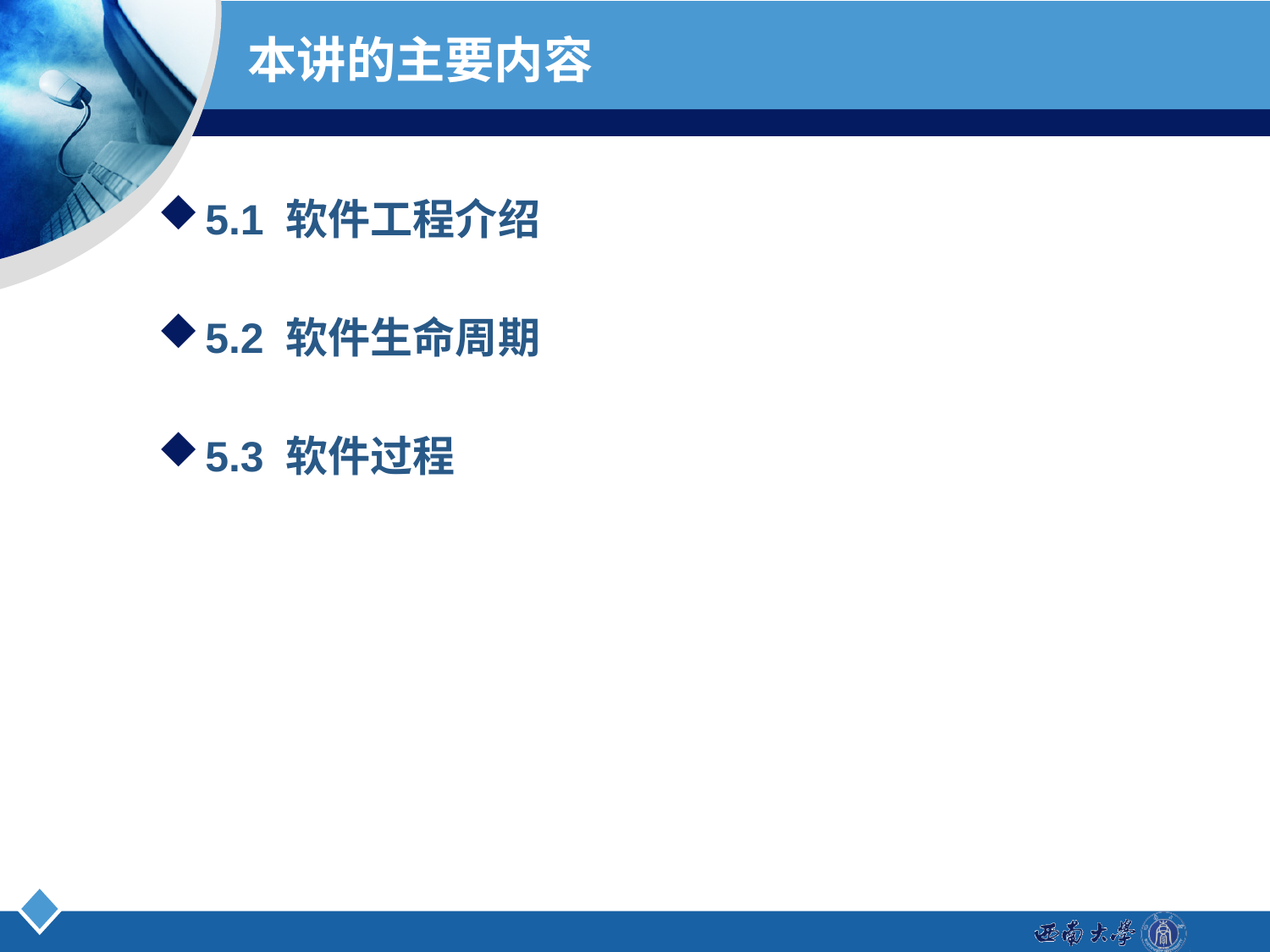

# 本讲的主要内容
5.1 软件工程介绍

5.2 软件生命周期

5.3 软件过程